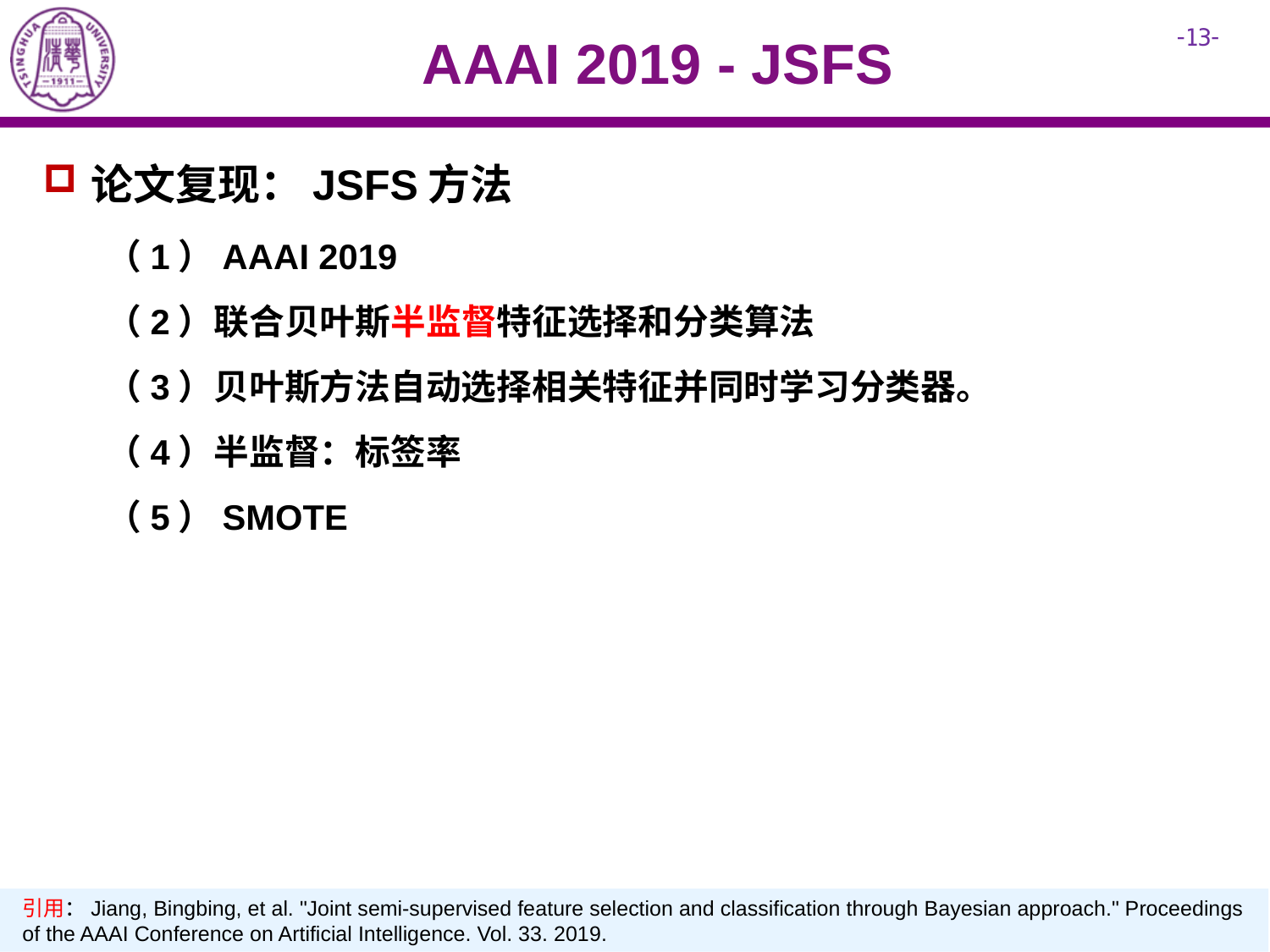

# AAAI 2019 - JSFS
论文复现：JSFS方法
（1）AAAI 2019
（2）联合贝叶斯半监督特征选择和分类算法
（3）贝叶斯方法自动选择相关特征并同时学习分类器。
（4）半监督：标签率
（5）SMOTE
引用：Jiang, Bingbing, et al. "Joint semi-supervised feature selection and classification through Bayesian approach." Proceedings of the AAAI Conference on Artificial Intelligence. Vol. 33. 2019.